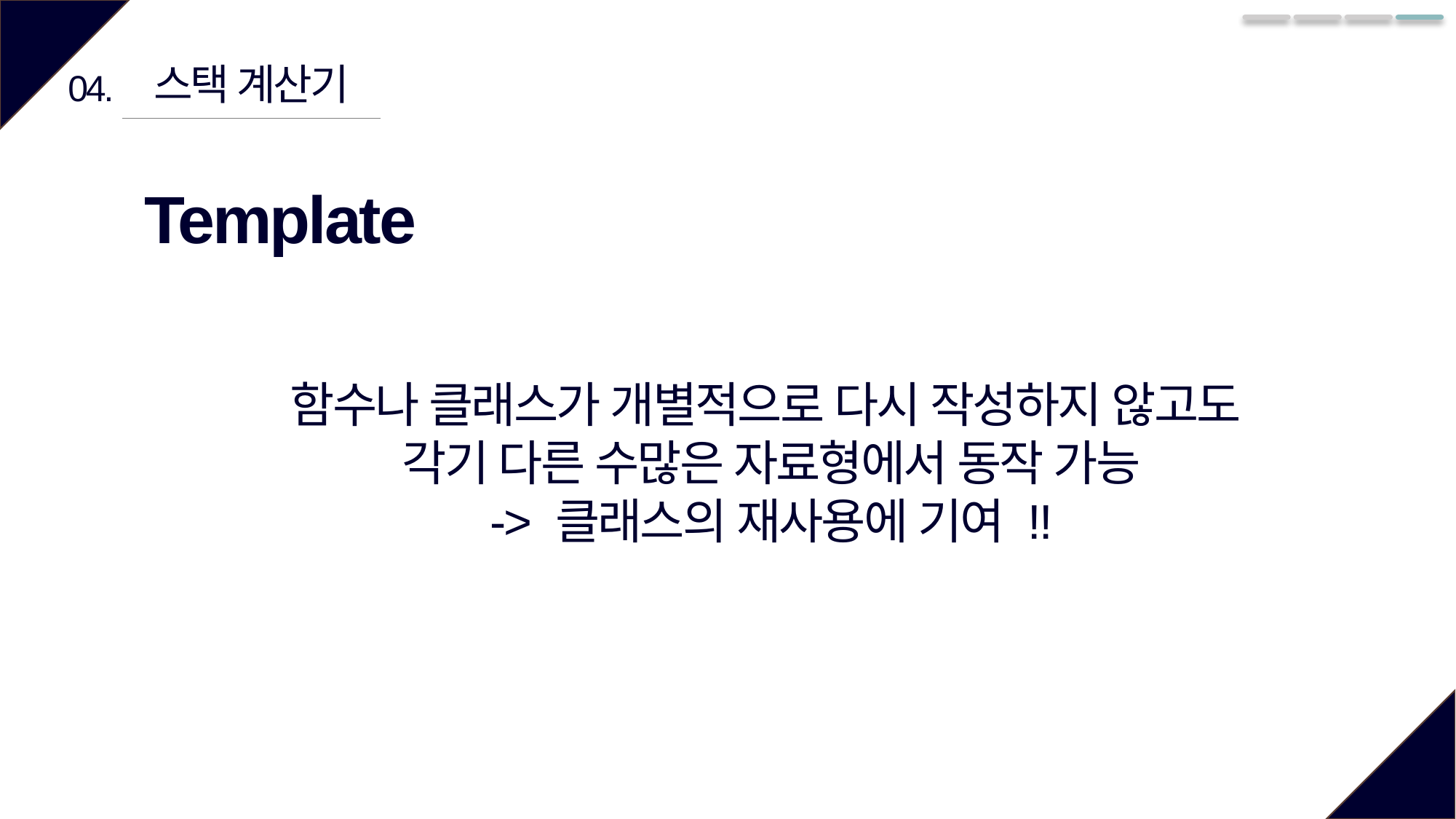

스택 계산기
04.
Template
함수나 클래스가 개별적으로 다시 작성하지 않고도
각기 다른 수많은 자료형에서 동작 가능
-> 클래스의 재사용에 기여 !!